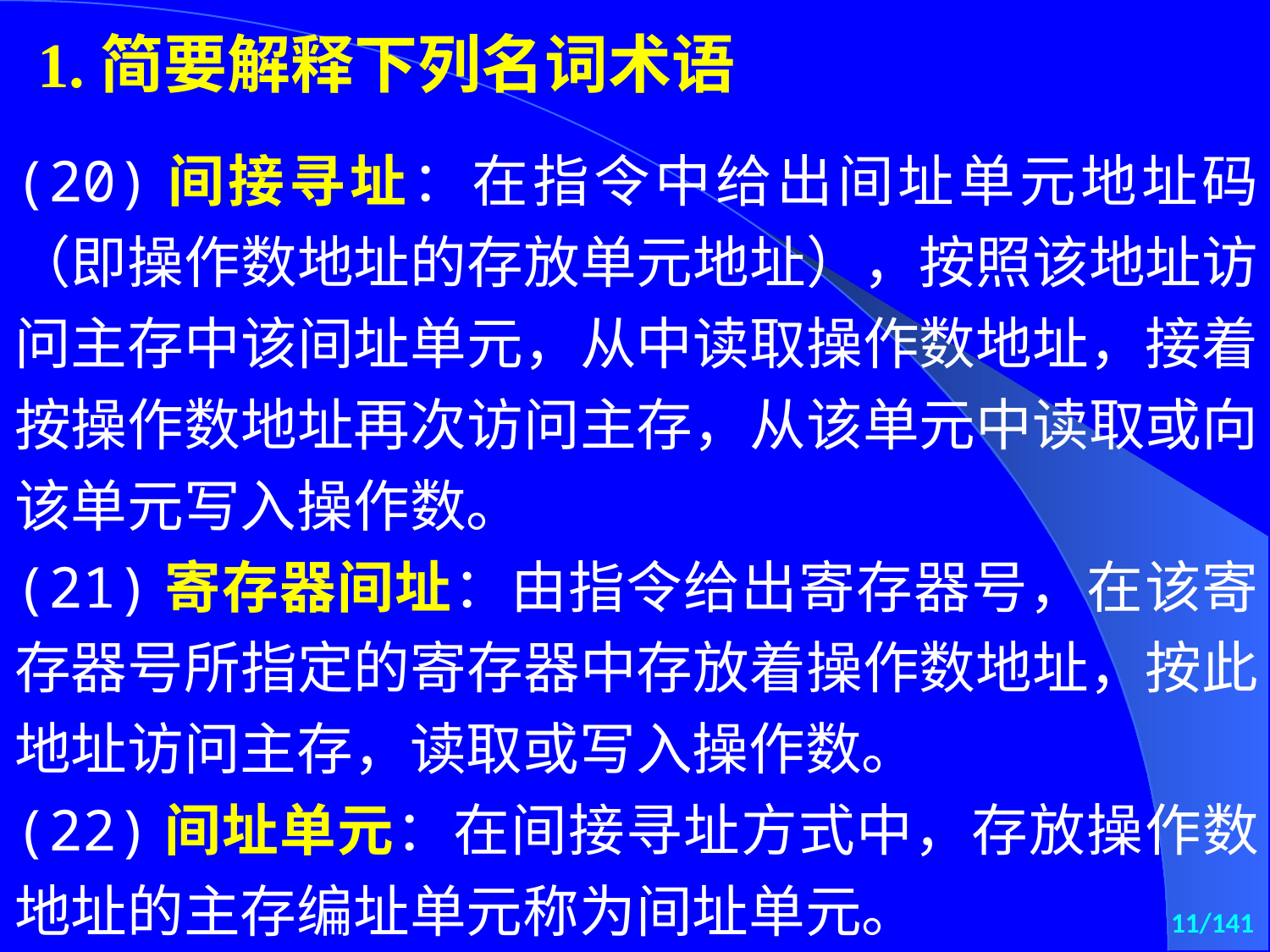

1.简要解释下列名词术语
(20)间接寻址：在指令中给出间址单元地址码（即操作数地址的存放单元地址），按照该地址访问主存中该间址单元，从中读取操作数地址，接着按操作数地址再次访问主存，从该单元中读取或向该单元写入操作数。
(21)寄存器间址：由指令给出寄存器号，在该寄存器号所指定的寄存器中存放着操作数地址，按此地址访问主存，读取或写入操作数。
(22)间址单元：在间接寻址方式中，存放操作数地址的主存编址单元称为间址单元。
11/141